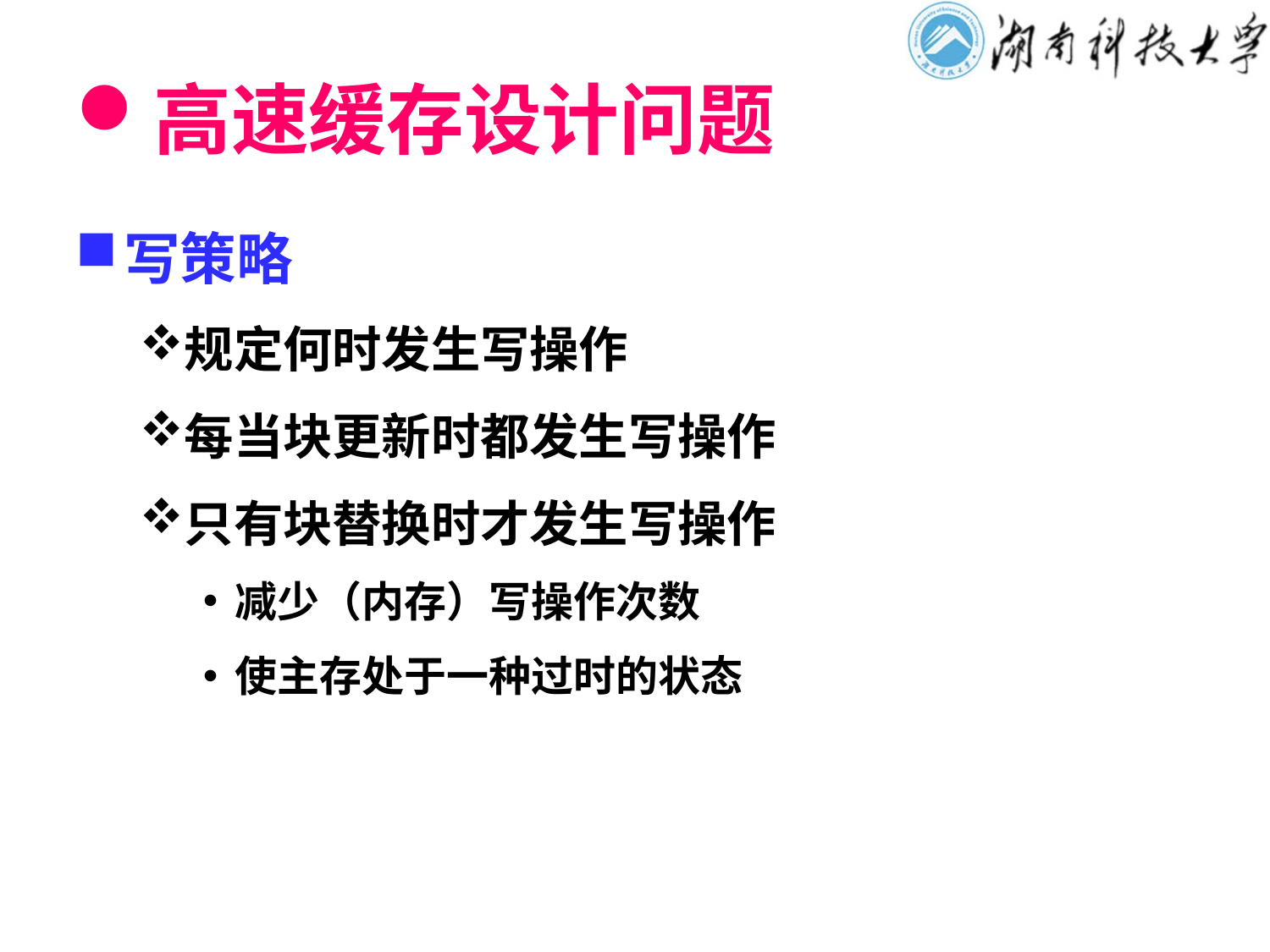

# 高速缓存设计问题
写策略
规定何时发生写操作
每当块更新时都发生写操作
只有块替换时才发生写操作
减少（内存）写操作次数
使主存处于一种过时的状态